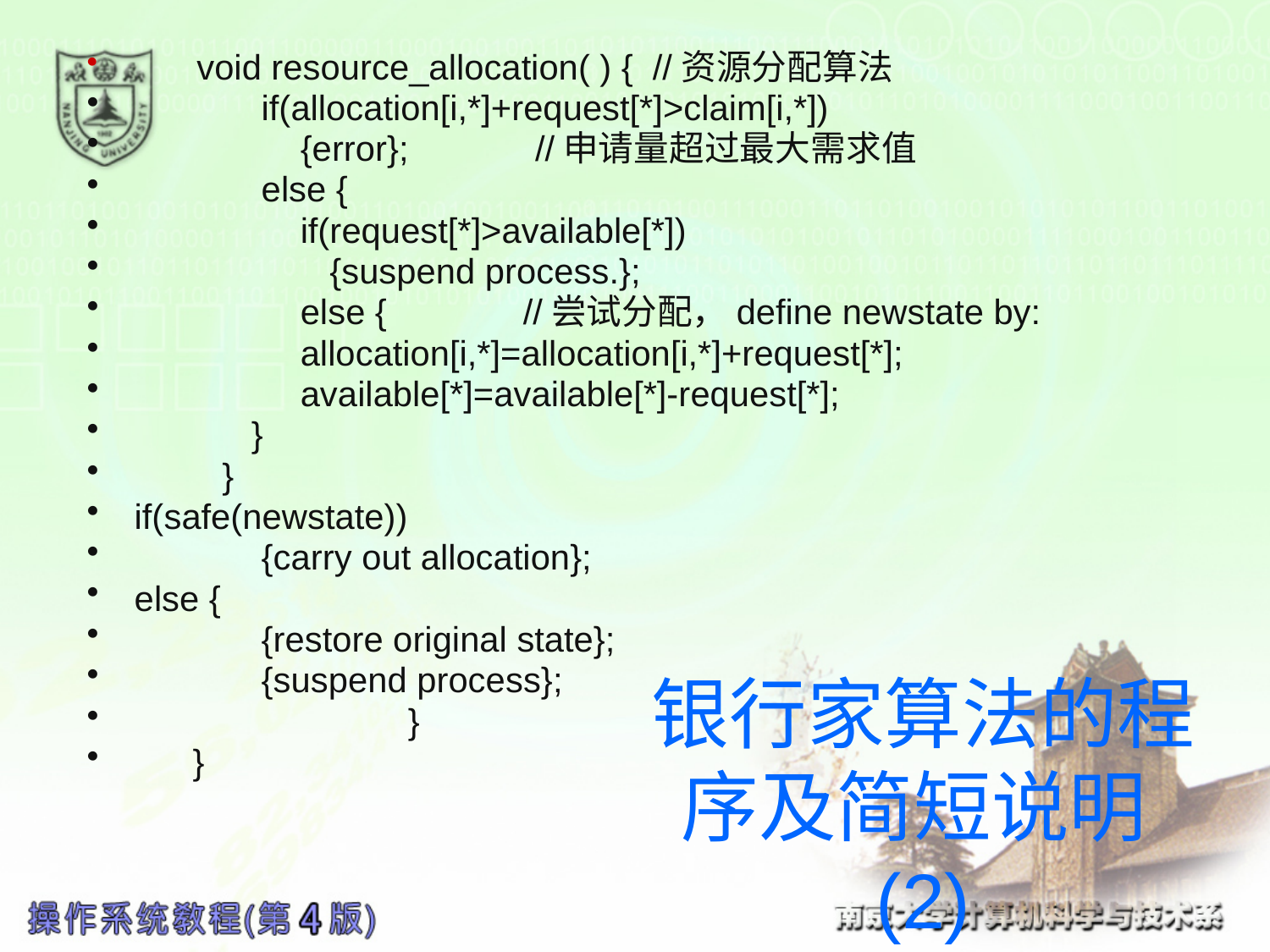

void resource_allocation( ) {  //资源分配算法
	if(allocation[i,*]+request[*]>claim[i,*])
	    {error};             //申请量超过最大需求值
	else {
	    if(request[*]>available[*])
	       {suspend process.};
	    else {              //尝试分配，define newstate by:
	    allocation[i,*]=allocation[i,*]+request[*];
	    available[*]=available[*]-request[*];
            }
         }
if(safe(newstate))
	{carry out allocation};
else {
	{restore original state};
	{suspend process};
		  }
      }
# 银行家算法的程序及简短说明(2)